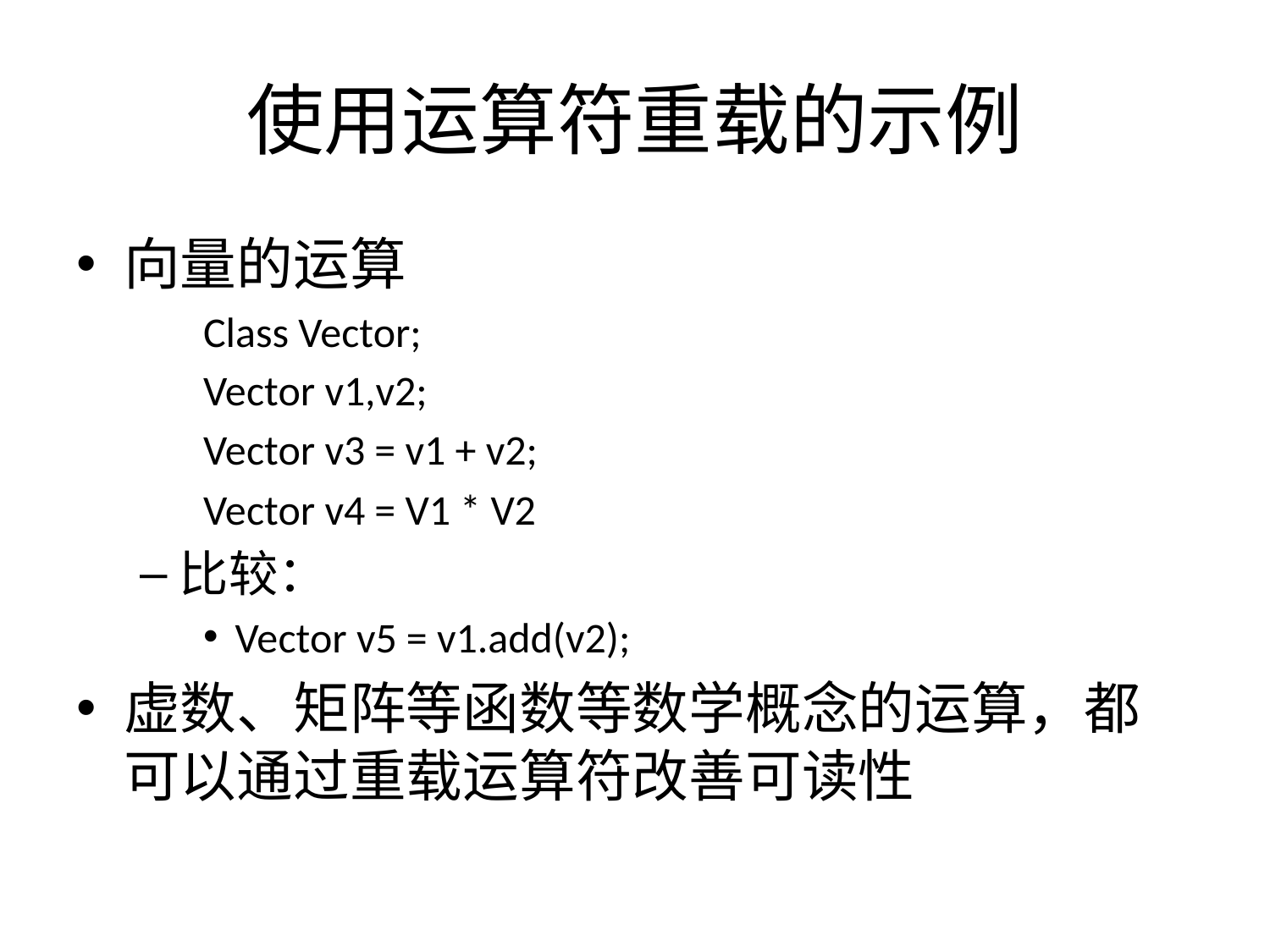

# 使用运算符重载的示例
向量的运算
Class Vector;
Vector v1,v2;
Vector v3 = v1 + v2;
Vector v4 = V1 * V2
比较：
Vector v5 = v1.add(v2);
虚数、矩阵等函数等数学概念的运算，都可以通过重载运算符改善可读性